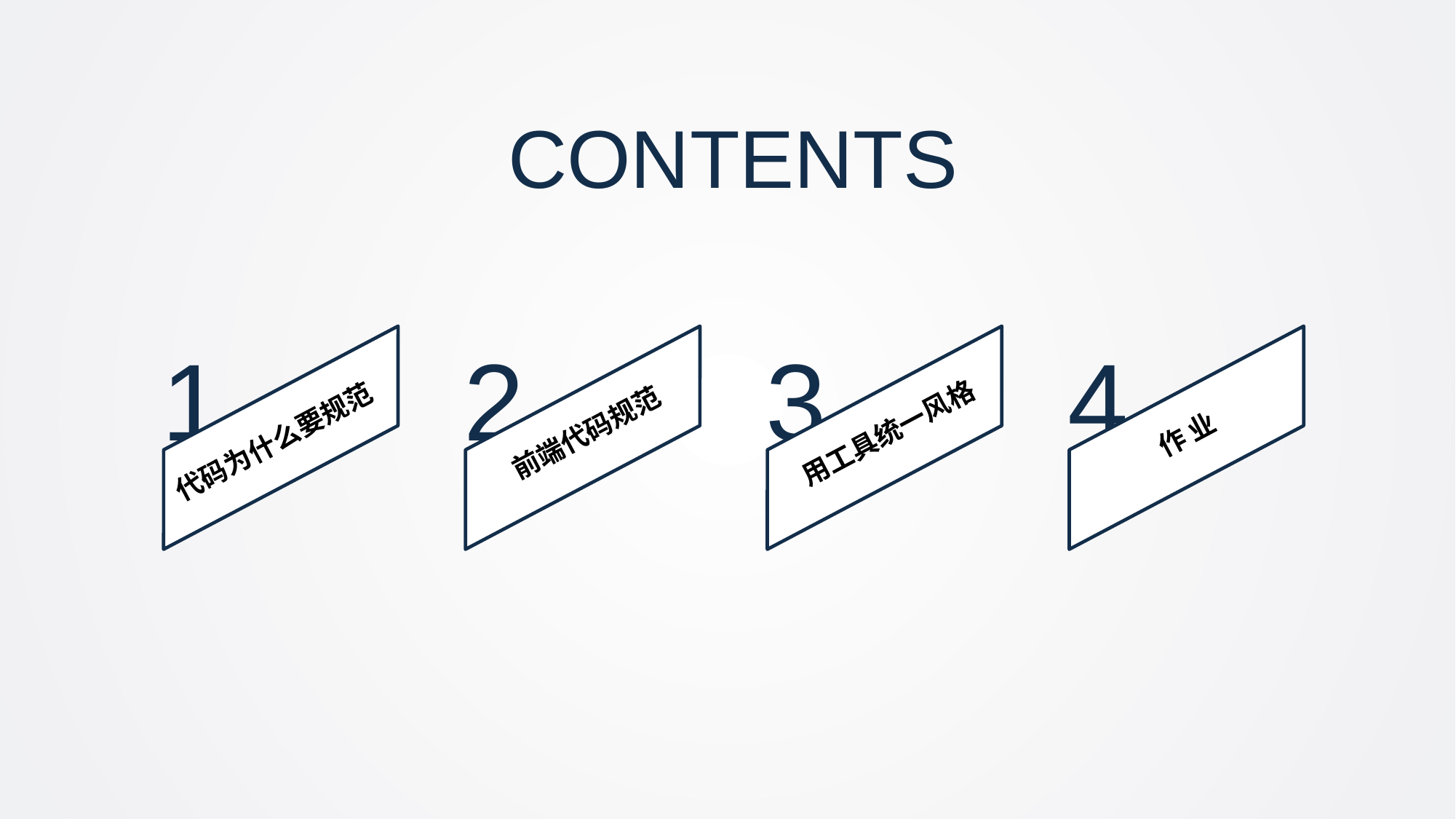

CONTENTS
1

代码为什么要规范
2

前端代码规范
3

用工具统一风格
4

作 业